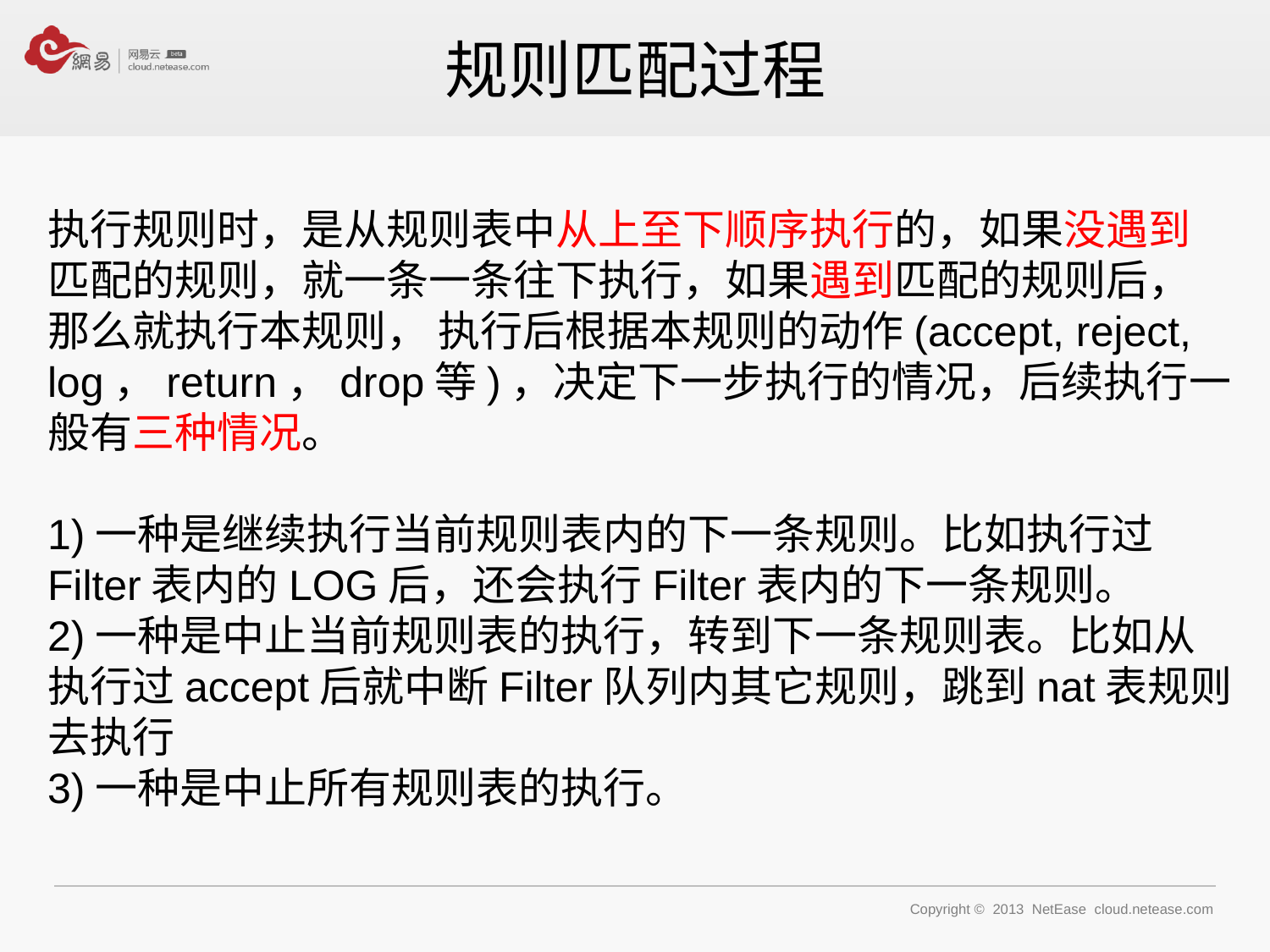

# 规则匹配过程

执行规则时，是从规则表中从上至下顺序执行的，如果没遇到匹配的规则，就一条一条往下执行，如果遇到匹配的规则后，那么就执行本规则， 执行后根据本规则的动作(accept, reject, log，return，drop等)，决定下一步执行的情况，后续执行一般有三种情况。
1)一种是继续执行当前规则表内的下一条规则。比如执行过Filter表内的LOG后，还会执行Filter表内的下一条规则。
2)一种是中止当前规则表的执行，转到下一条规则表。比如从执行过accept后就中断Filter队列内其它规则，跳到nat表规则去执行
3)一种是中止所有规则表的执行。